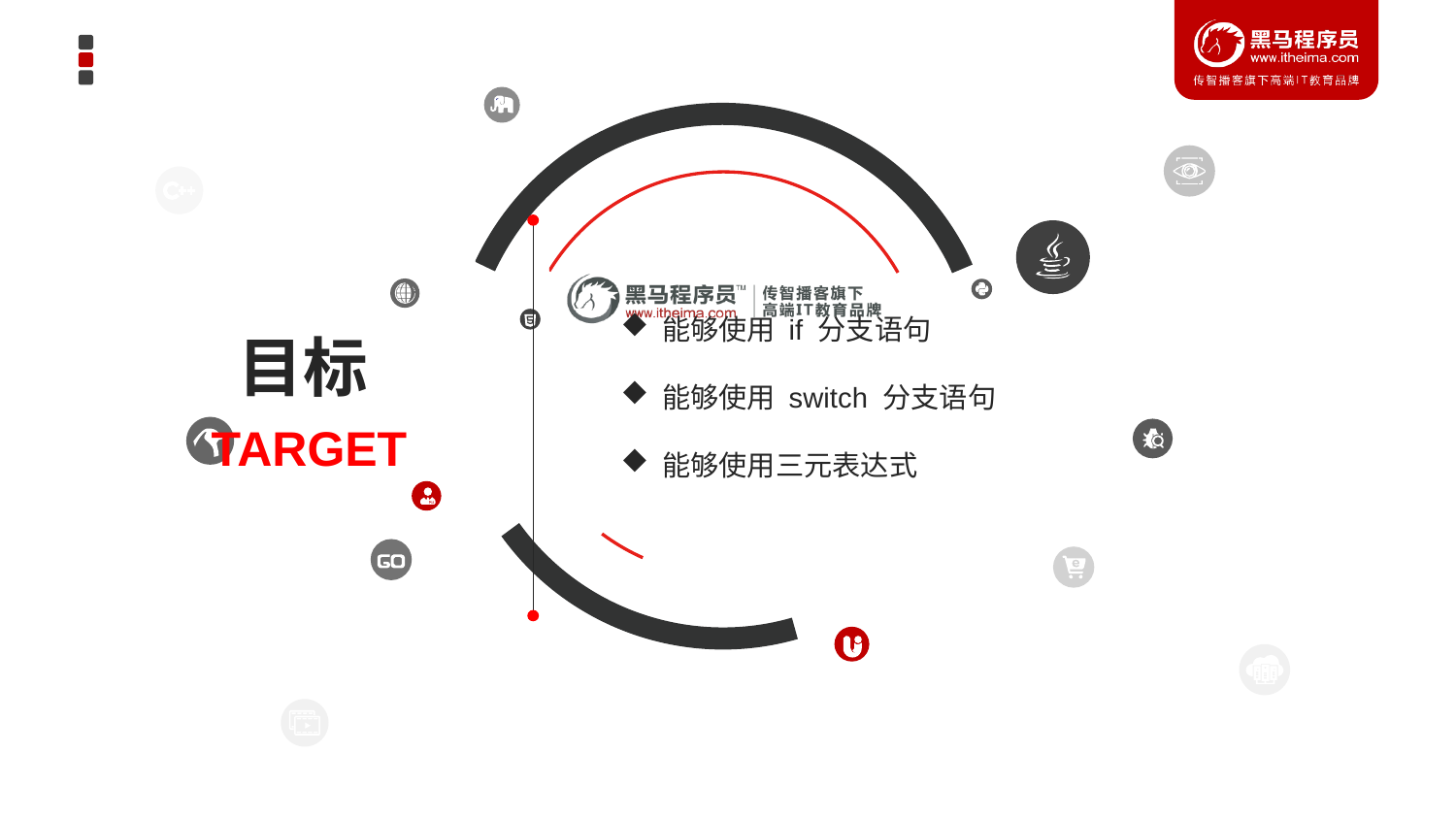

能够使用 if 分支语句
 能够使用 switch 分支语句
 能够使用三元表达式

目标
TARGET